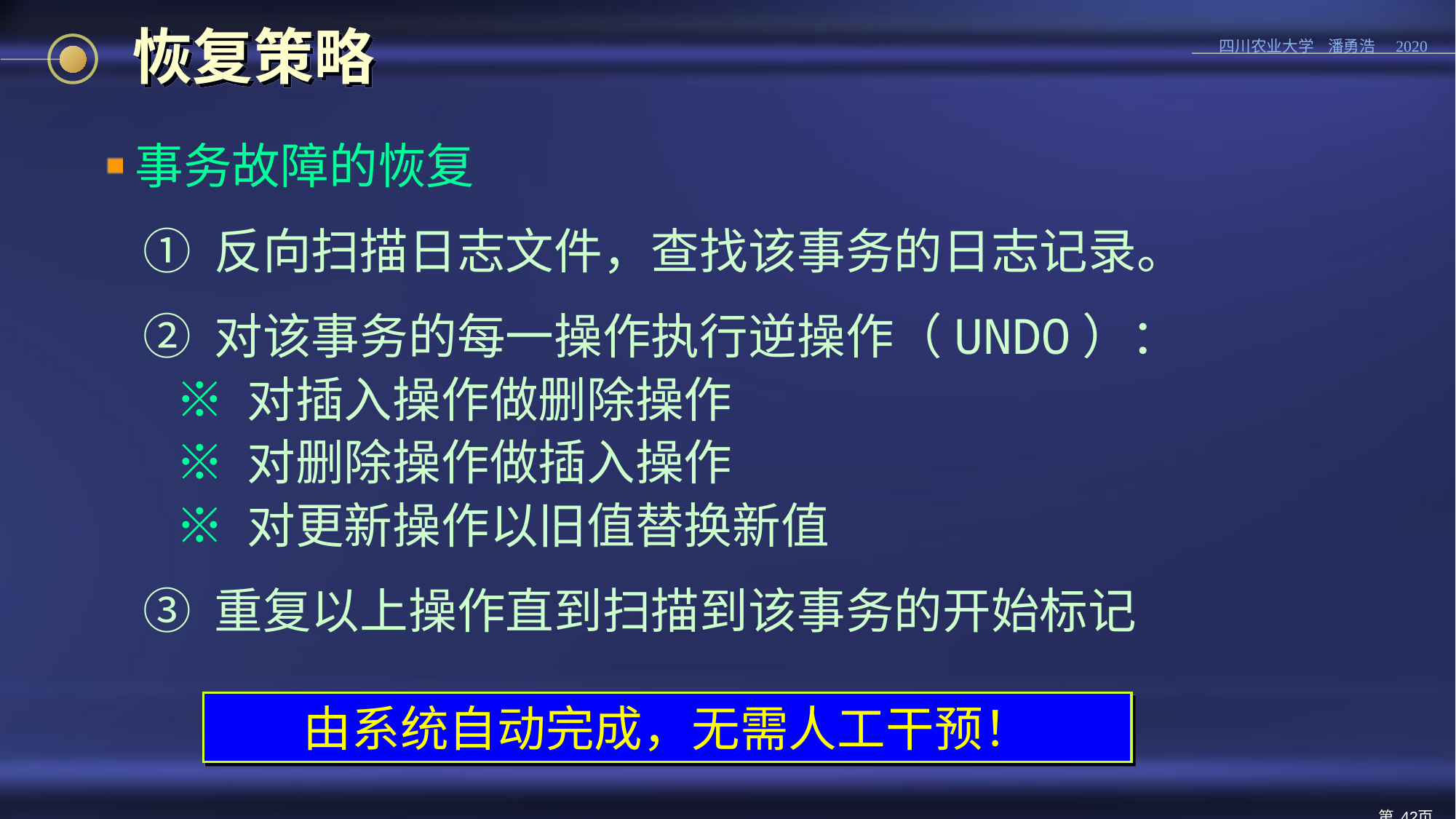

# 恢复策略
事务故障的恢复
① 反向扫描日志文件，查找该事务的日志记录。
② 对该事务的每一操作执行逆操作（UNDO）：
   ※ 对插入操作做删除操作
   ※ 对删除操作做插入操作
   ※ 对更新操作以旧值替换新值
③ 重复以上操作直到扫描到该事务的开始标记
由系统自动完成，无需人工干预！